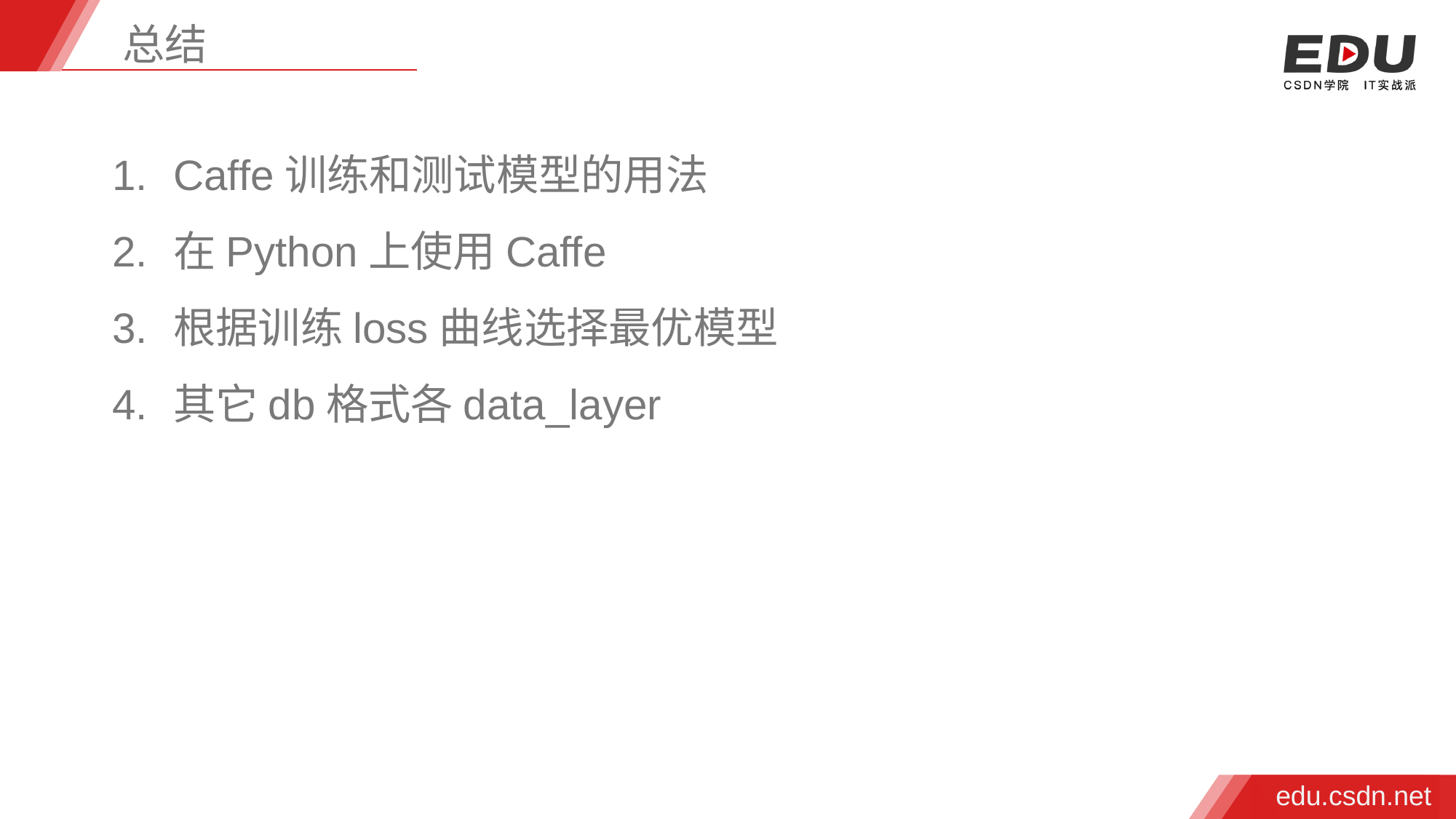

总结
Caffe训练和测试模型的用法
在Python上使用Caffe
根据训练loss曲线选择最优模型
其它db格式各data_layer